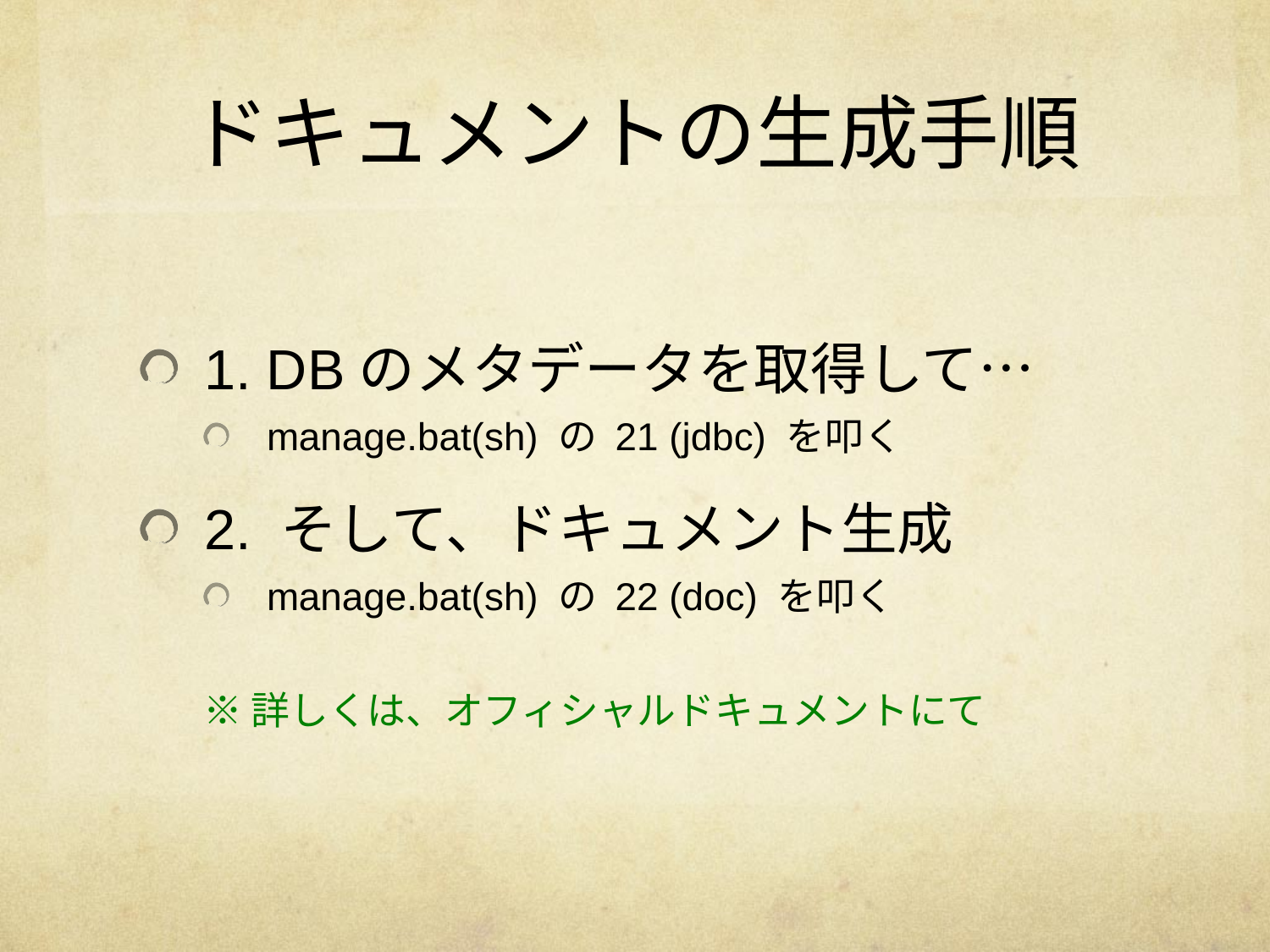

# ドキュメントの生成手順

1. DBのメタデータを取得して…
manage.bat(sh) の 21 (jdbc) を叩く
2. そして、ドキュメント生成
manage.bat(sh) の 22 (doc) を叩く

※詳しくは、オフィシャルドキュメントにて